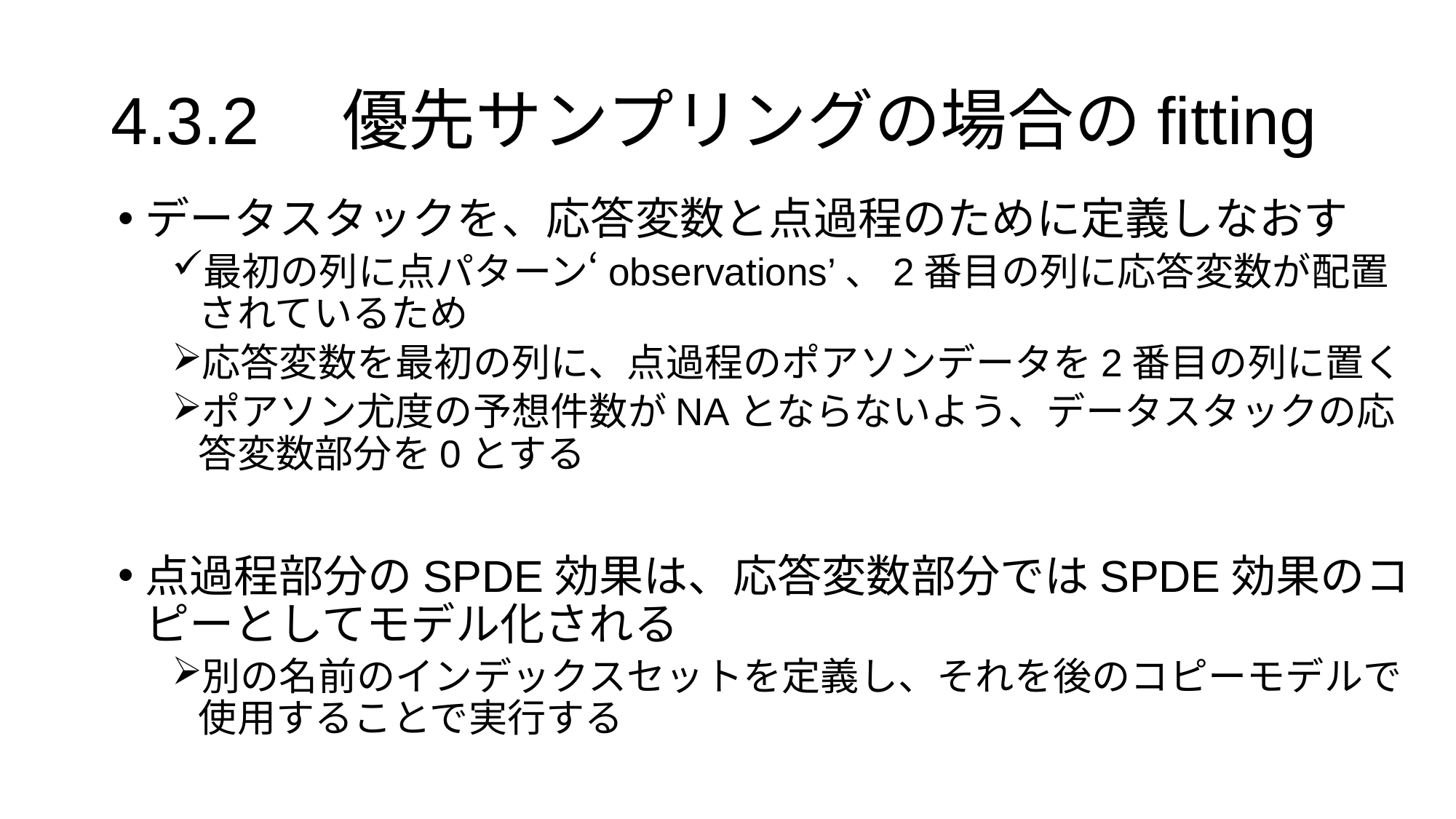

# 4.3.2　優先サンプリングの場合のfitting
データスタックを、応答変数と点過程のために定義しなおす
最初の列に点パターン‘observations’、2番目の列に応答変数が配置されているため
応答変数を最初の列に、点過程のポアソンデータを2番目の列に置く
ポアソン尤度の予想件数がNAとならないよう、データスタックの応答変数部分を0とする

点過程部分のSPDE効果は、応答変数部分ではSPDE効果のコピーとしてモデル化される
別の名前のインデックスセットを定義し、それを後のコピーモデルで使用することで実行する